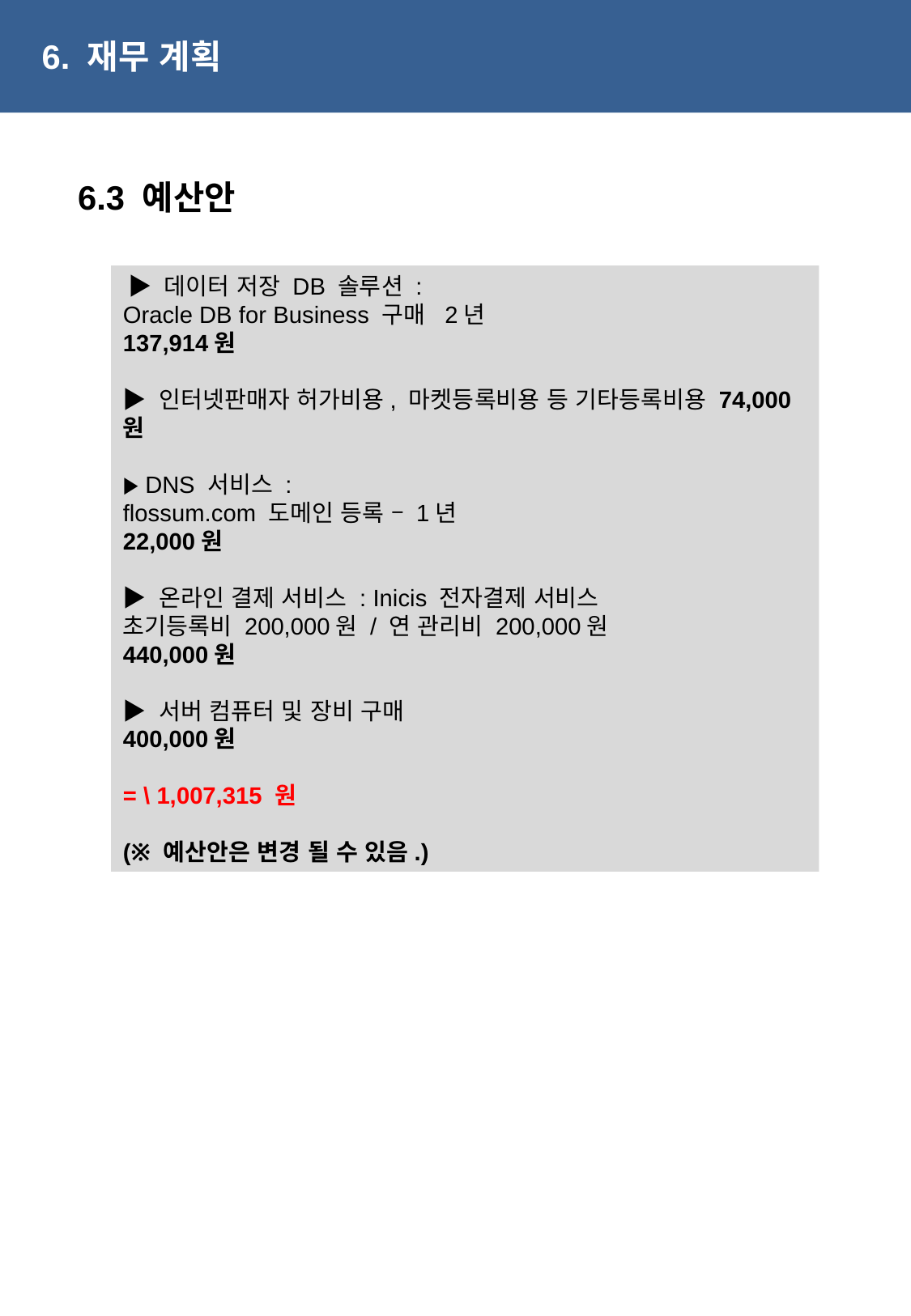

6. 재무 계획
6.3 예산안
 ▶ 데이터 저장 DB 솔루션 :
Oracle DB for Business 구매  2년
137,914원

▶ 인터넷판매자 허가비용, 마켓등록비용 등 기타등록비용 74,000원

▶ DNS 서비스 :
flossum.com 도메인 등록 – 1년
22,000원

▶ 온라인 결제 서비스 : Inicis 전자결제 서비스
초기등록비 200,000원 / 연 관리비 200,000원
440,000원

▶ 서버 컴퓨터 및 장비 구매
400,000원

= \ 1,007,315 원

(※ 예산안은 변경 될 수 있음.)